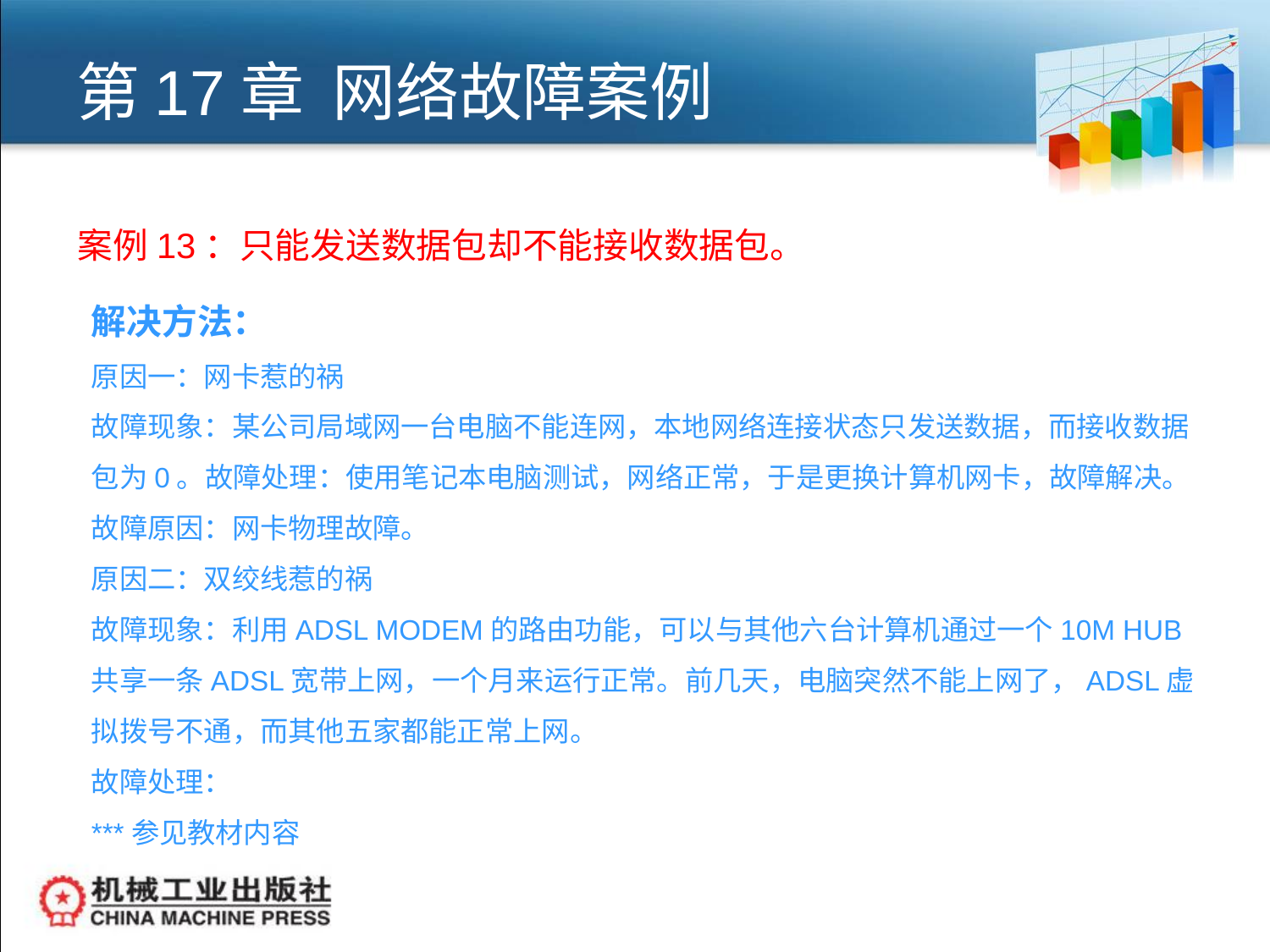

# 第17章  网络故障案例
案例13：只能发送数据包却不能接收数据包。
解决方法：
原因一：网卡惹的祸
故障现象：某公司局域网一台电脑不能连网，本地网络连接状态只发送数据，而接收数据包为0。故障处理：使用笔记本电脑测试，网络正常，于是更换计算机网卡，故障解决。
故障原因：网卡物理故障。
原因二：双绞线惹的祸
故障现象：利用ADSL MODEM的路由功能，可以与其他六台计算机通过一个10M HUB共享一条ADSL宽带上网，一个月来运行正常。前几天，电脑突然不能上网了，ADSL虚拟拨号不通，而其他五家都能正常上网。
故障处理：
***参见教材内容